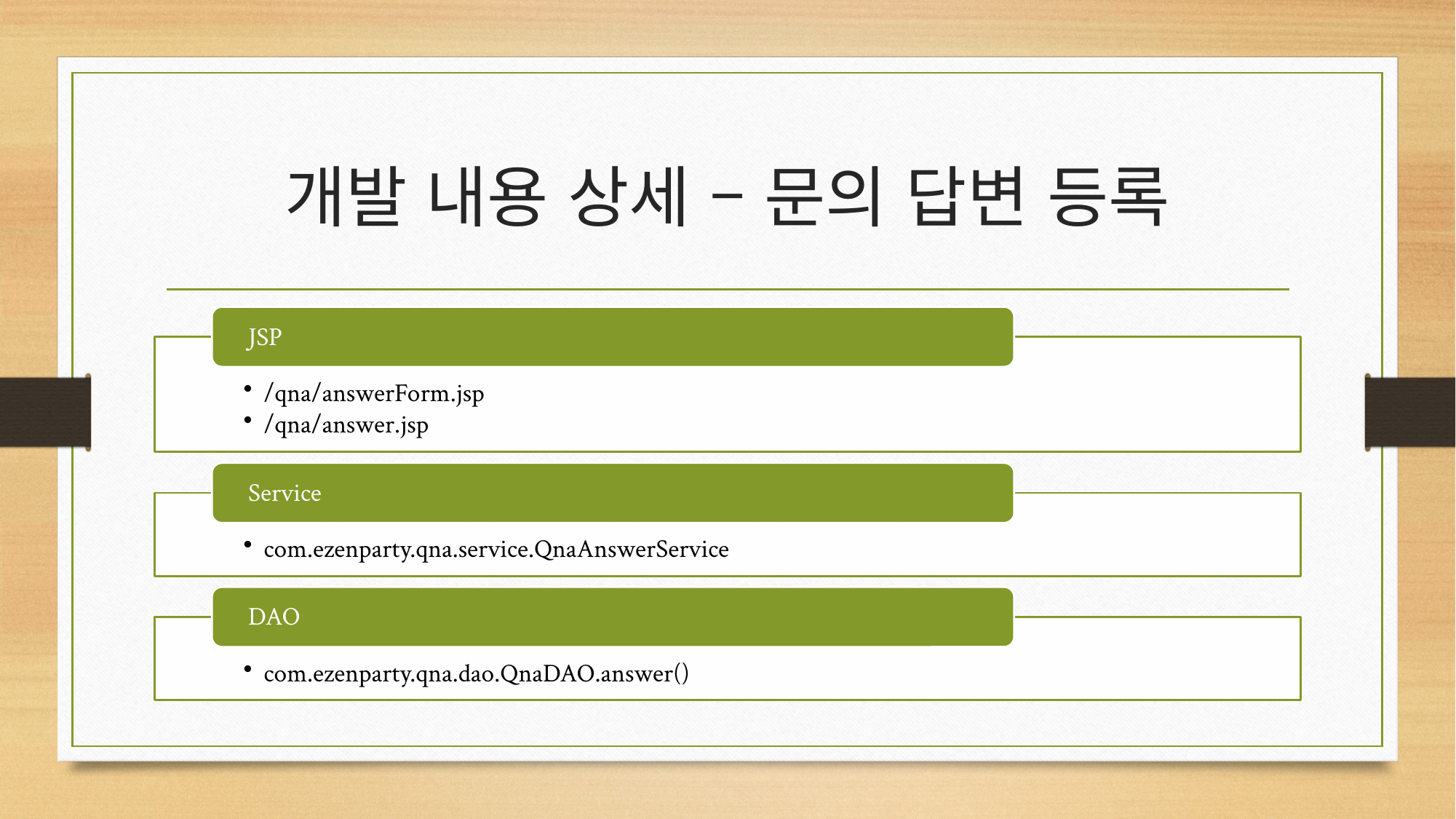

# 개발 내용 상세 – 문의 답변 등록
/qna/answerForm.jsp
/qna/answer.jsp
JSP
com.ezenparty.qna.service.QnaAnswerService
Service
com.ezenparty.qna.dao.QnaDAO.answer()
DAO